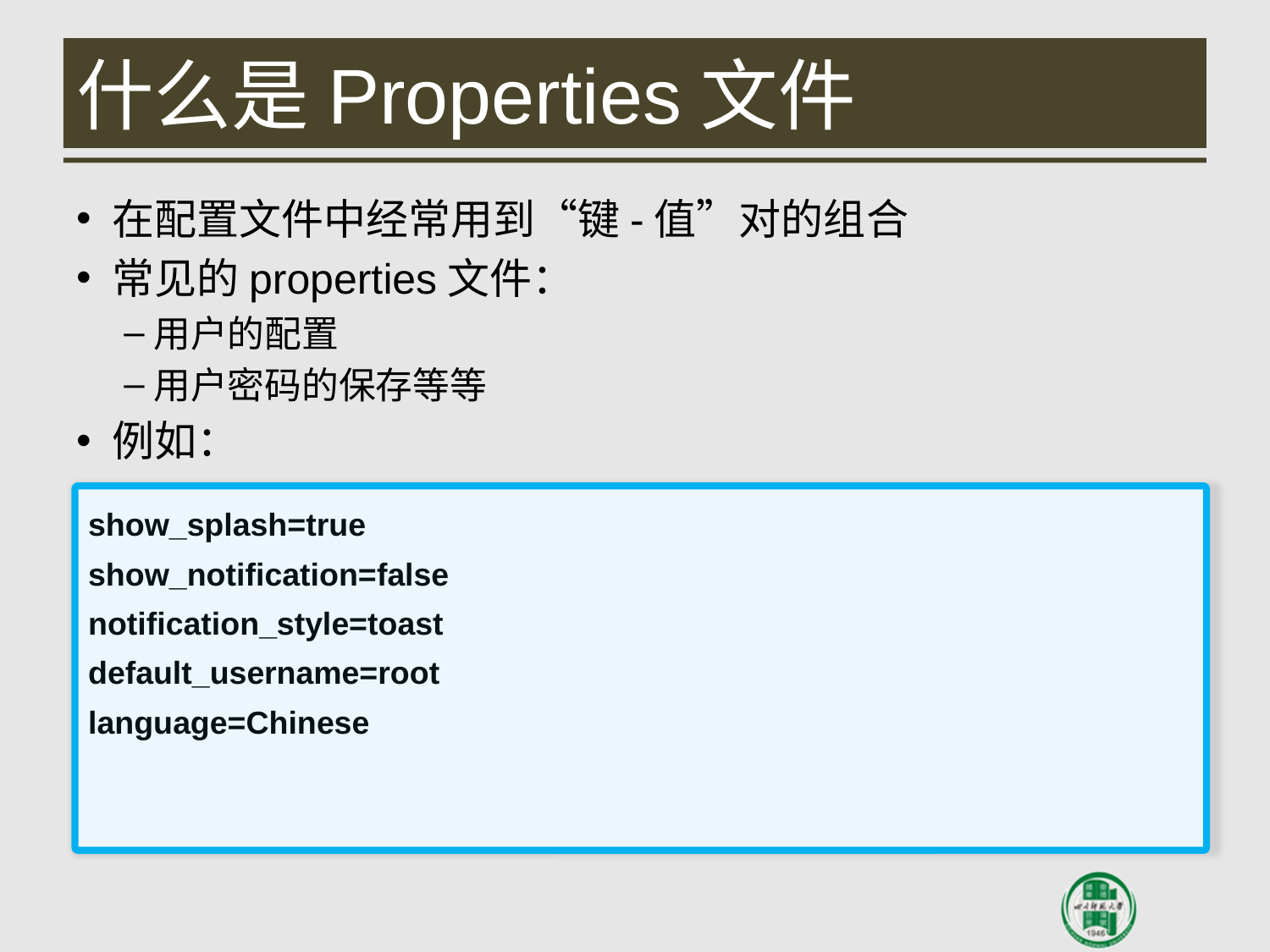

# 什么是Properties文件
在配置文件中经常用到“键-值”对的组合
常见的properties文件：
用户的配置
用户密码的保存等等
例如：
show_splash=true
show_notification=false
notification_style=toast
default_username=root
language=Chinese